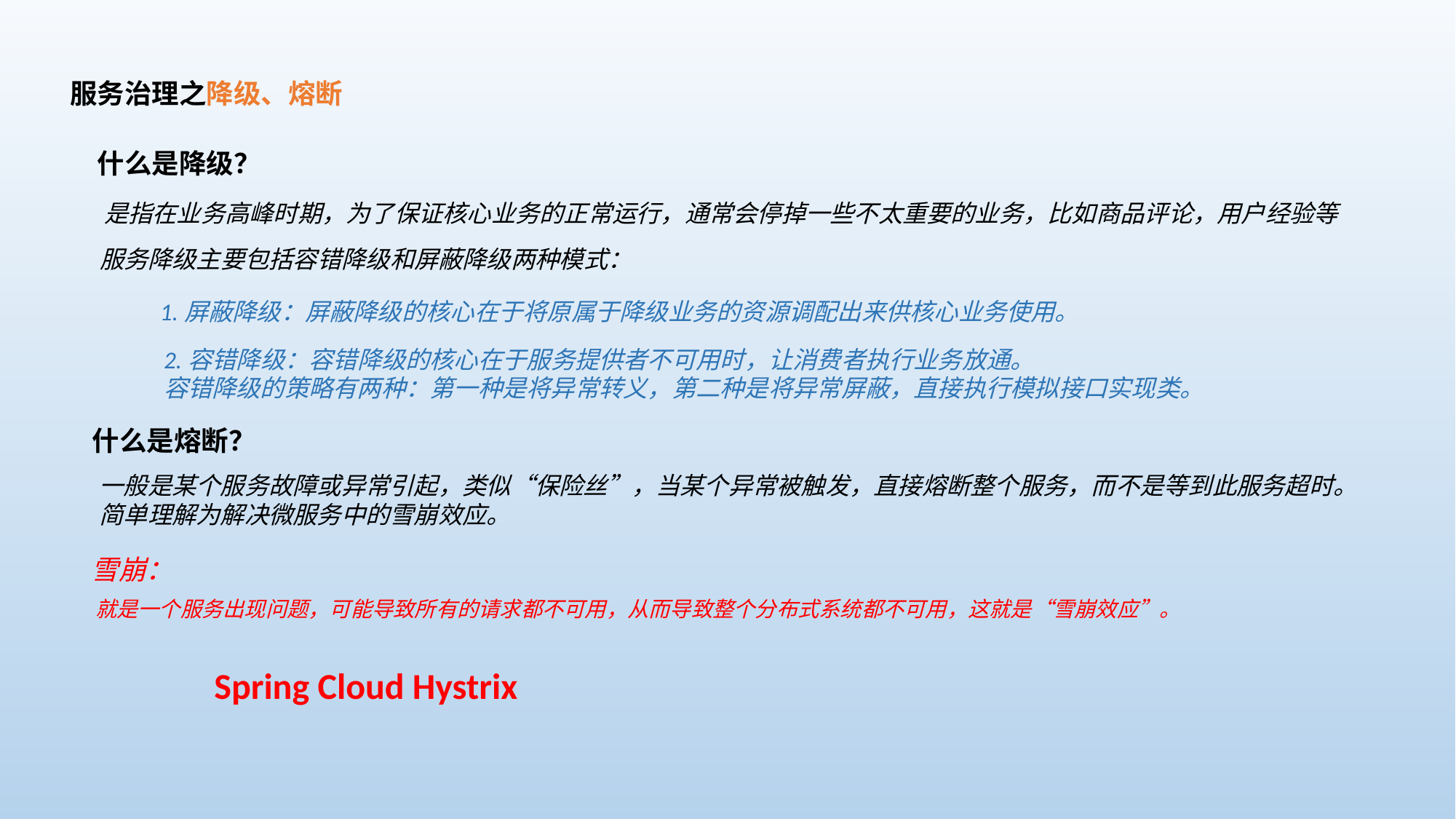

服务治理之降级、熔断
什么是降级？
是指在业务高峰时期，为了保证核心业务的正常运行，通常会停掉一些不太重要的业务，比如商品评论，用户经验等
服务降级主要包括容错降级和屏蔽降级两种模式：
1.屏蔽降级：屏蔽降级的核心在于将原属于降级业务的资源调配出来供核心业务使用。
2.容错降级：容错降级的核心在于服务提供者不可用时，让消费者执行业务放通。
容错降级的策略有两种：第一种是将异常转义，第二种是将异常屏蔽，直接执行模拟接口实现类。
什么是熔断？
一般是某个服务故障或异常引起，类似“保险丝”，当某个异常被触发，直接熔断整个服务，而不是等到此服务超时。
简单理解为解决微服务中的雪崩效应。
雪崩：
就是一个服务出现问题，可能导致所有的请求都不可用，从而导致整个分布式系统都不可用，这就是“雪崩效应”。
Spring Cloud Hystrix